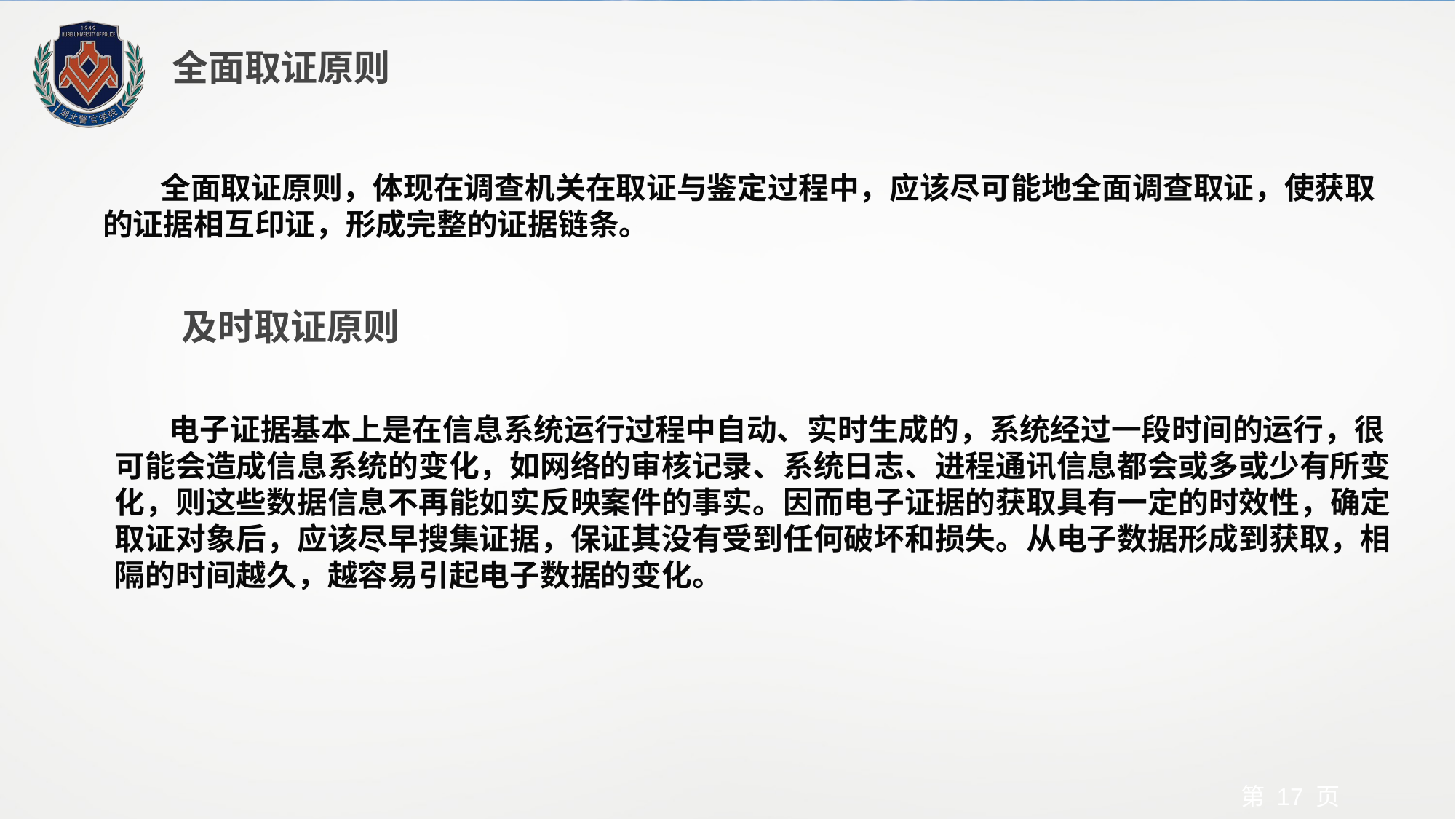

全面取证原则
　　全面取证原则，体现在调查机关在取证与鉴定过程中，应该尽可能地全面调查取证，使获取的证据相互印证，形成完整的证据链条。
及时取证原则
　　电子证据基本上是在信息系统运行过程中自动、实时生成的，系统经过一段时间的运行，很可能会造成信息系统的变化，如网络的审核记录、系统日志、进程通讯信息都会或多或少有所变化，则这些数据信息不再能如实反映案件的事实。因而电子证据的获取具有一定的时效性，确定取证对象后，应该尽早搜集证据，保证其没有受到任何破坏和损失。从电子数据形成到获取，相隔的时间越久，越容易引起电子数据的变化。